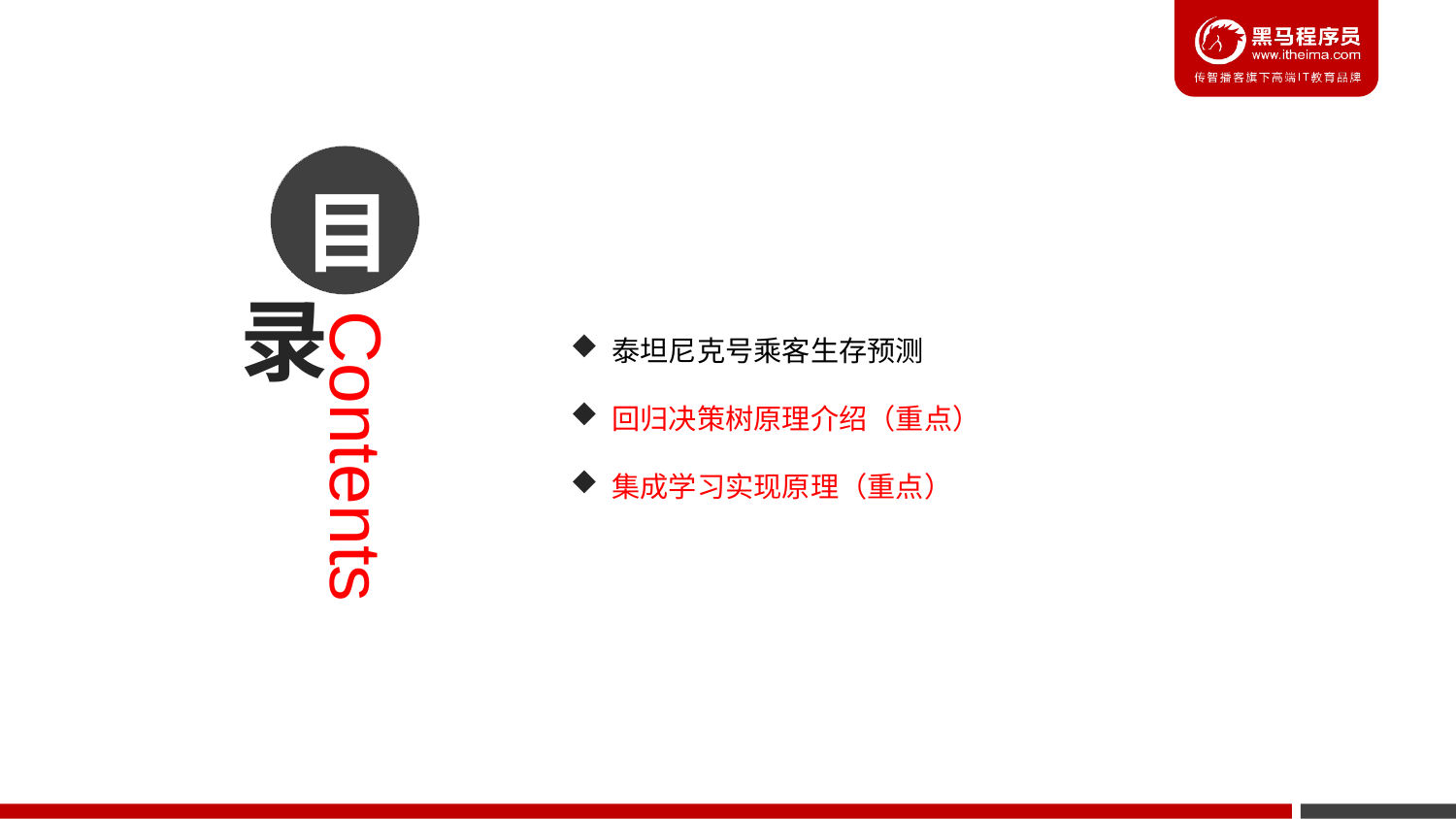

目
录
 泰坦尼克号乘客生存预测
 回归决策树原理介绍（重点）
 集成学习实现原理（重点）
Contents